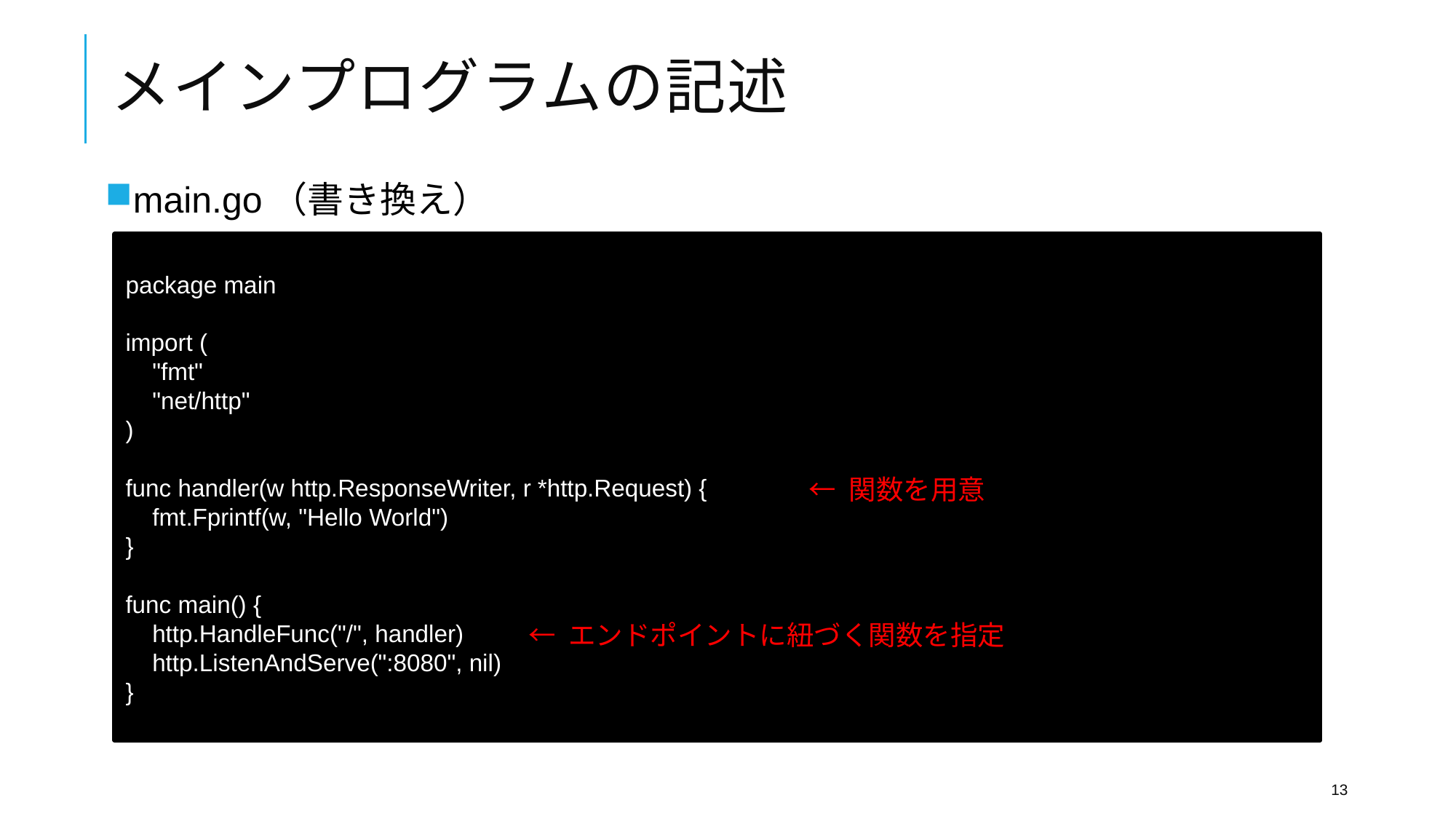

# メインプログラムの記述
main.go（書き換え）

package main
import (
    "fmt"
    "net/http"
)
func handler(w http.ResponseWriter, r *http.Request) {
    fmt.Fprintf(w, "Hello World")
}
func main() {
    http.HandleFunc("/", handler)
    http.ListenAndServe(":8080", nil)
}
← 関数を用意
← エンドポイントに紐づく関数を指定
13